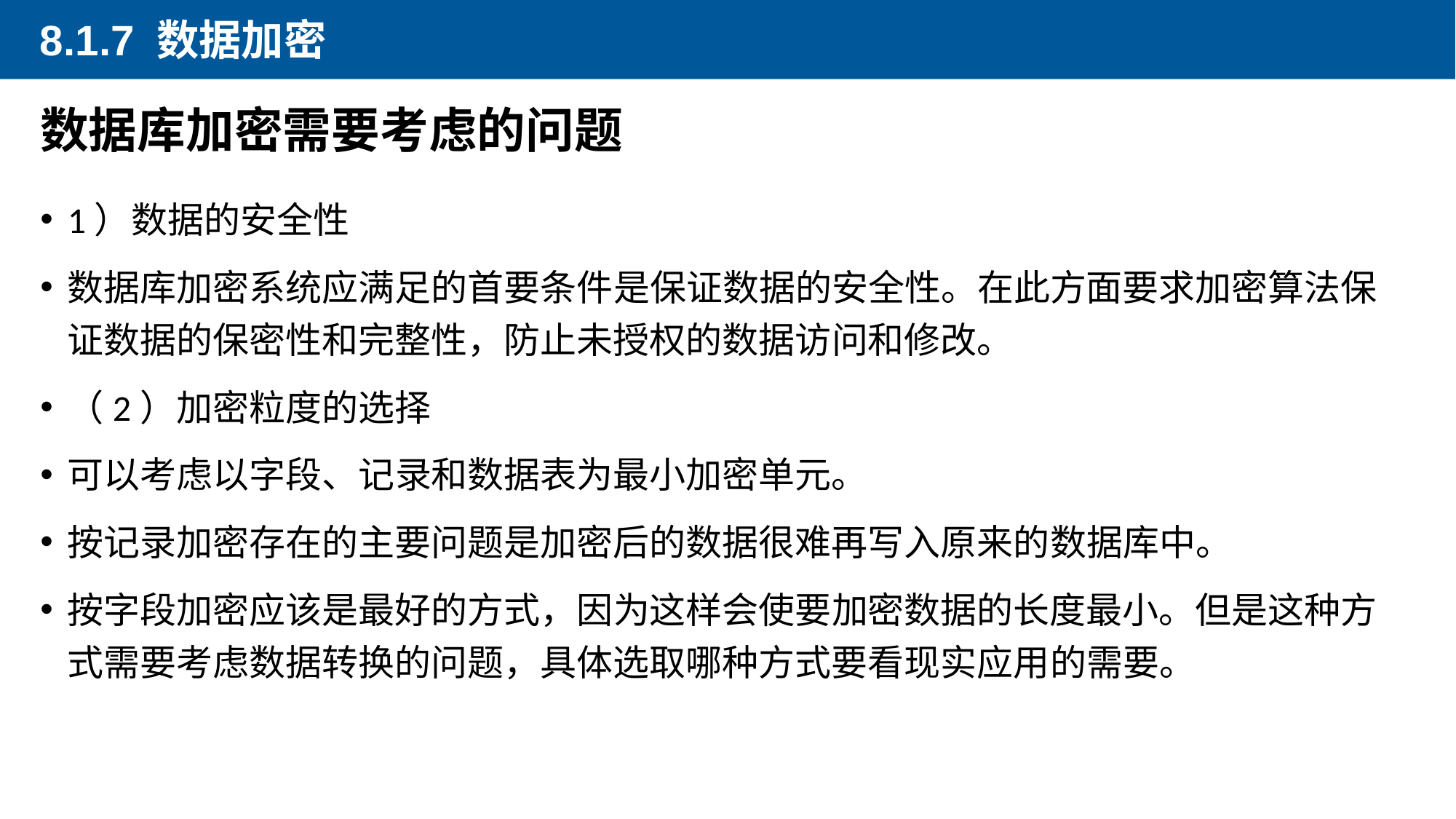

8.1.7 数据加密
数据库加密需要考虑的问题

1）数据的安全性
数据库加密系统应满足的首要条件是保证数据的安全性。在此方面要求加密算法保证数据的保密性和完整性，防止未授权的数据访问和修改。
（2）加密粒度的选择
可以考虑以字段、记录和数据表为最小加密单元。
按记录加密存在的主要问题是加密后的数据很难再写入原来的数据库中。
按字段加密应该是最好的方式，因为这样会使要加密数据的长度最小。但是这种方式需要考虑数据转换的问题，具体选取哪种方式要看现实应用的需要。